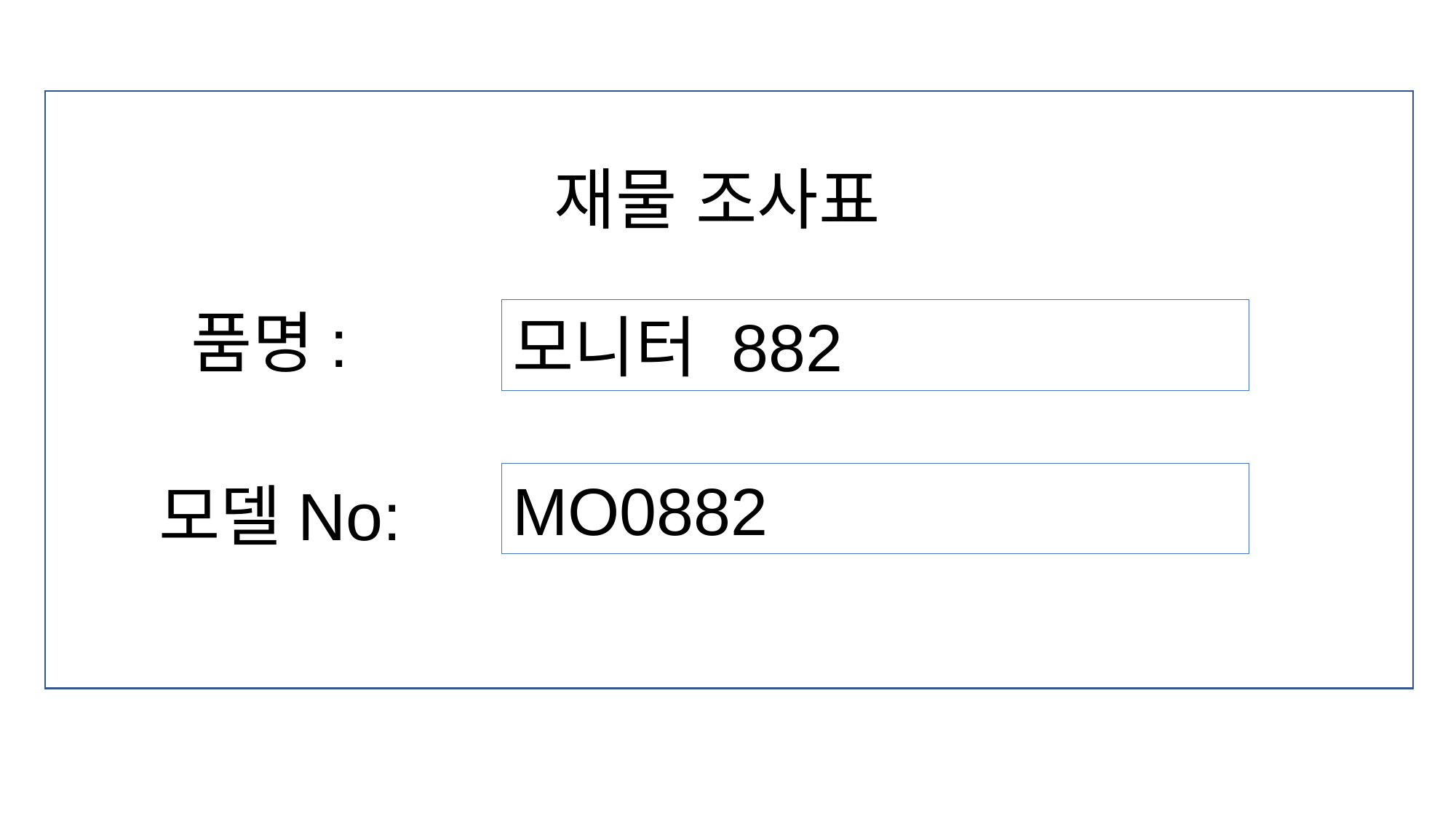

재물 조사표
품명:
모니터 882
MO0882
모델No: